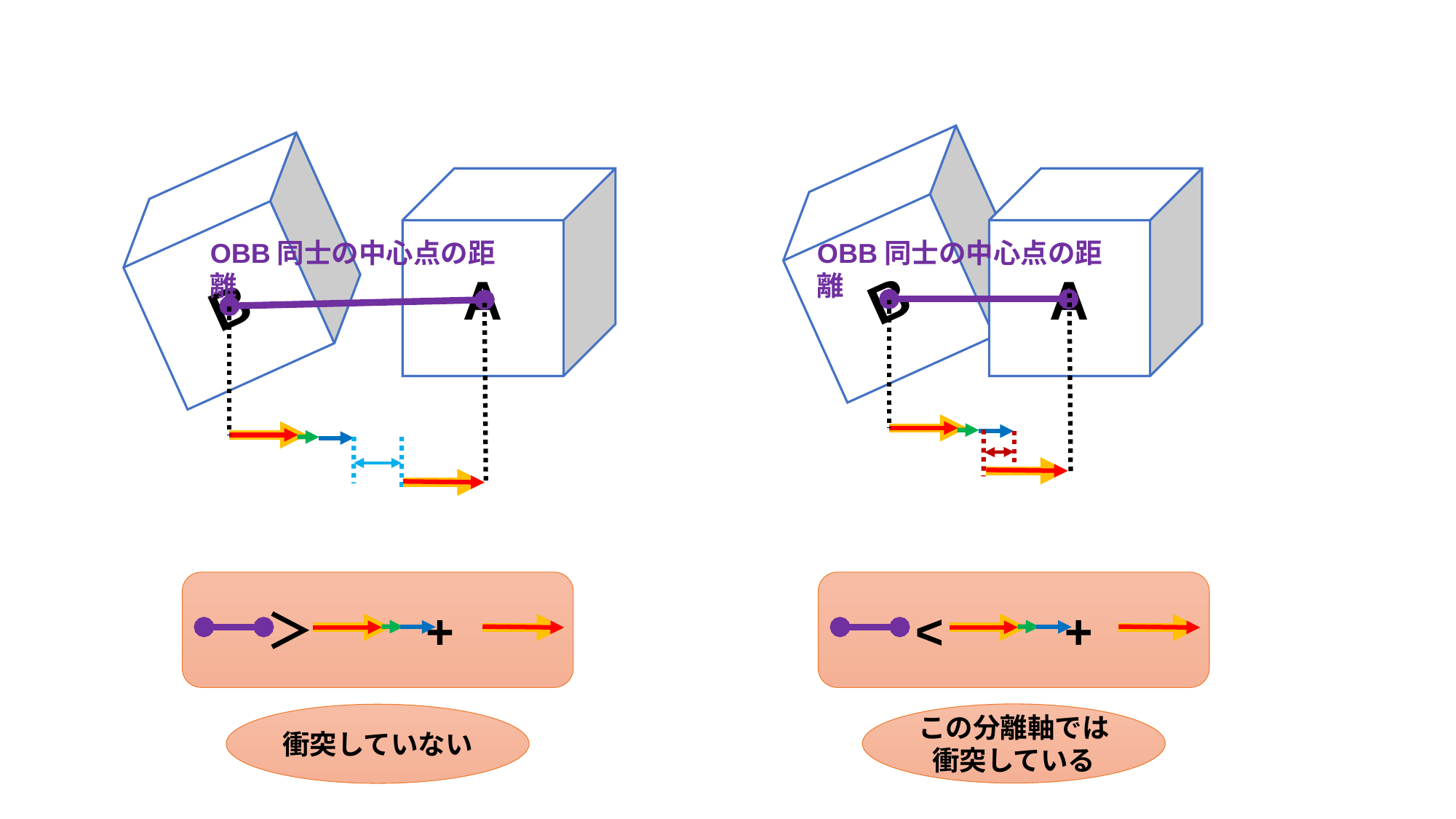

B
B
A
A
OBB同士の中心点の距離
OBB同士の中心点の距離
     ＞         +
      <         +
この分離軸では衝突している
衝突していない